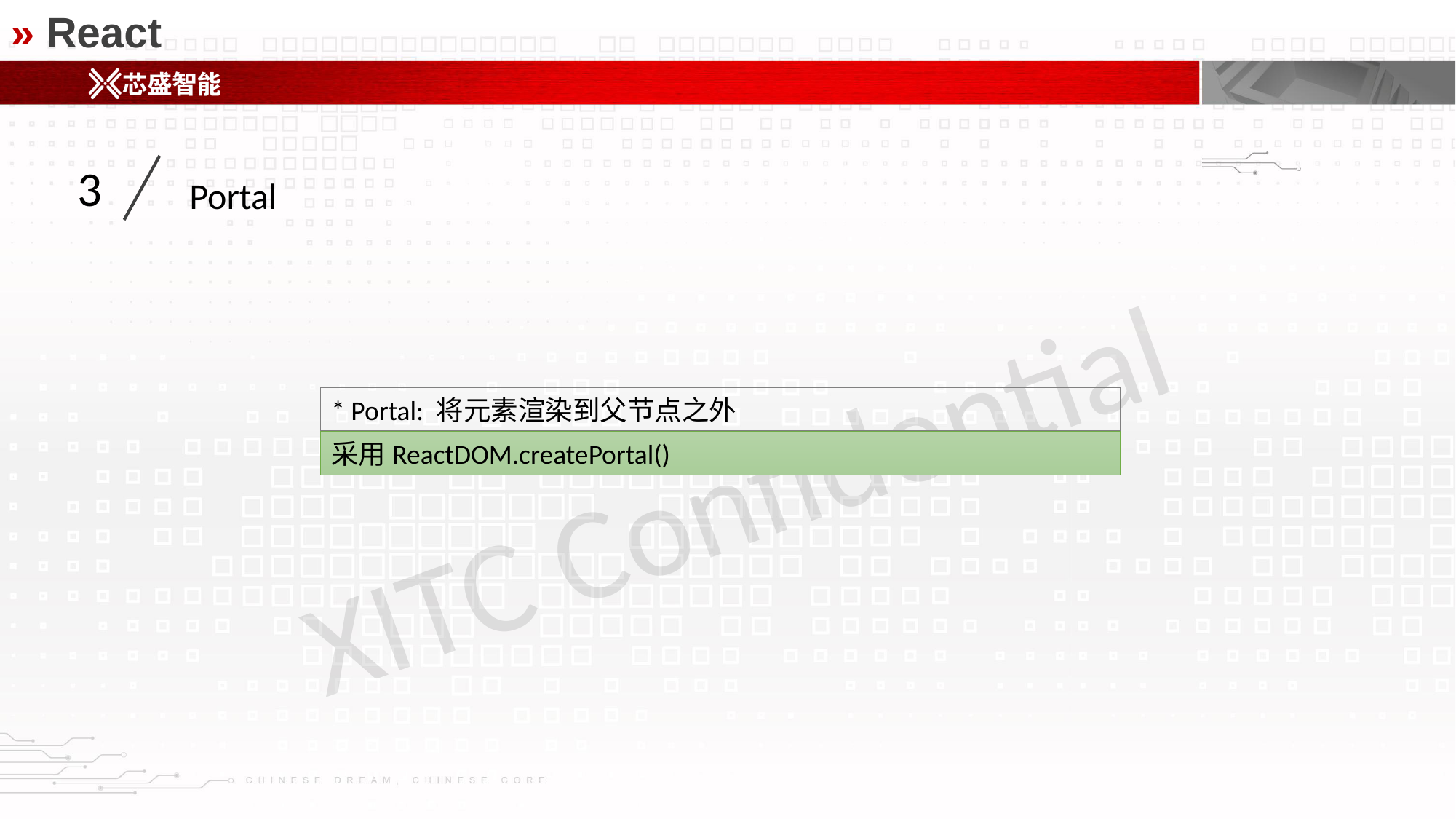

» React
3
Portal
* Portal: 将元素渲染到父节点之外
采用ReactDOM.createPortal()